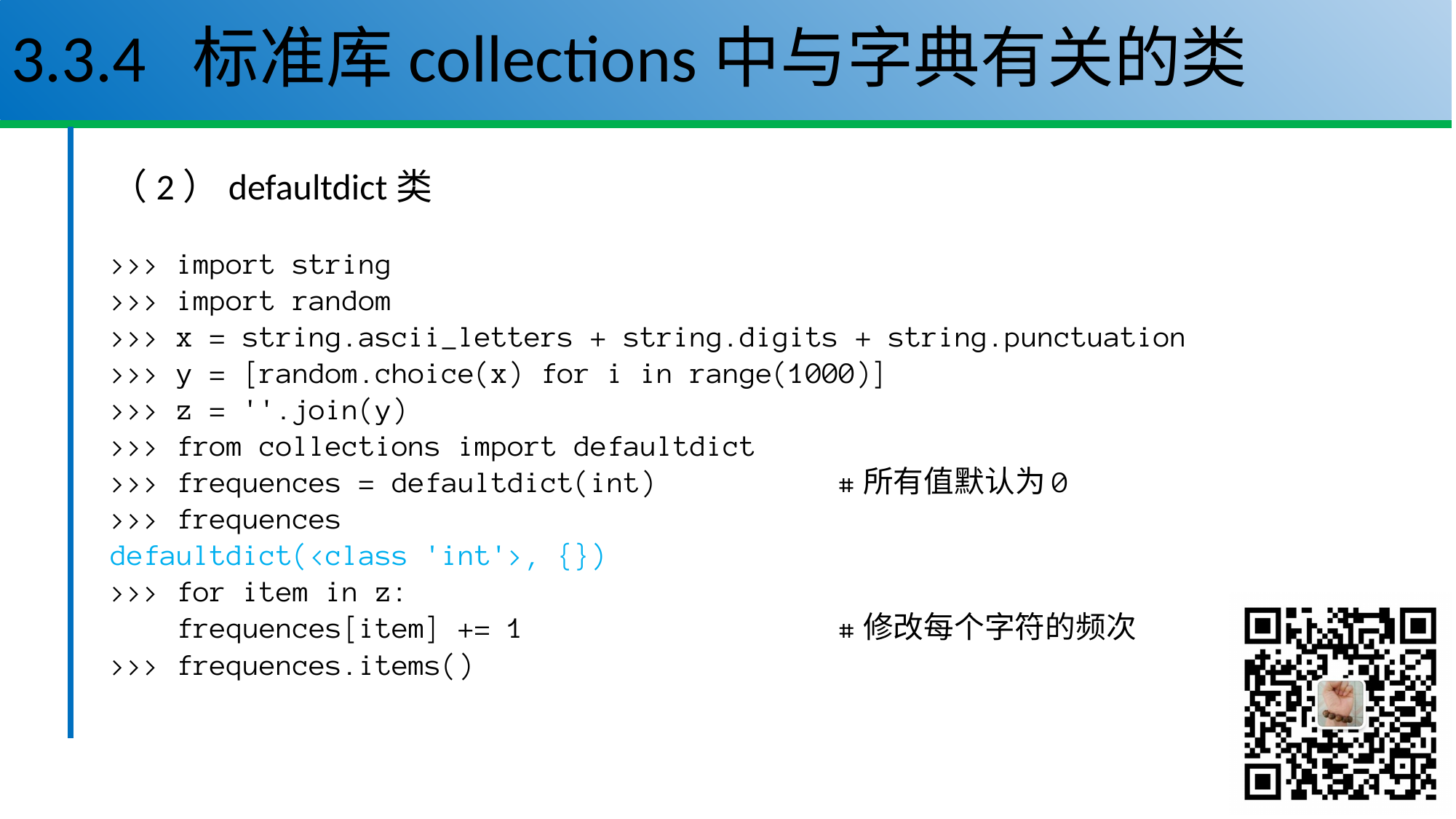

# 3.3.4  标准库collections中与字典有关的类
（2）defaultdict类

>>> import string
>>> import random
>>> x = string.ascii_letters + string.digits + string.punctuation
>>> y = [random.choice(x) for i in range(1000)]
>>> z = ''.join(y)
>>> from collections import defaultdict
>>> frequences = defaultdict(int)           #所有值默认为0
>>> frequences
defaultdict(<class 'int'>, {})
>>> for item in z:
    frequences[item] += 1                   #修改每个字符的频次
>>> frequences.items()
64